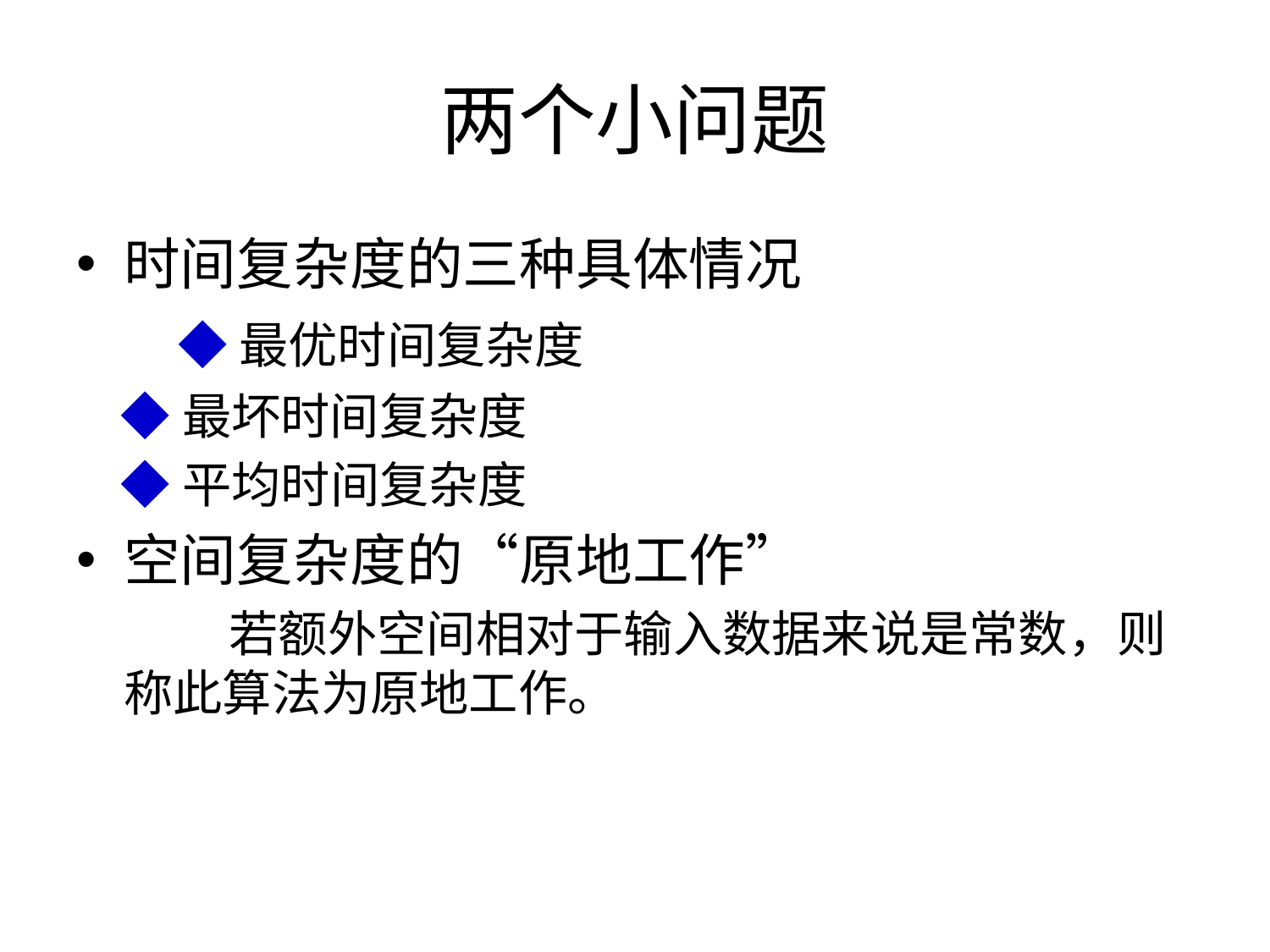

# 两个小问题
时间复杂度的三种具体情况
        ◆最优时间复杂度
    ◆最坏时间复杂度
    ◆平均时间复杂度
空间复杂度的“原地工作”
               若额外空间相对于输入数据来说是常数，则称此算法为原地工作。